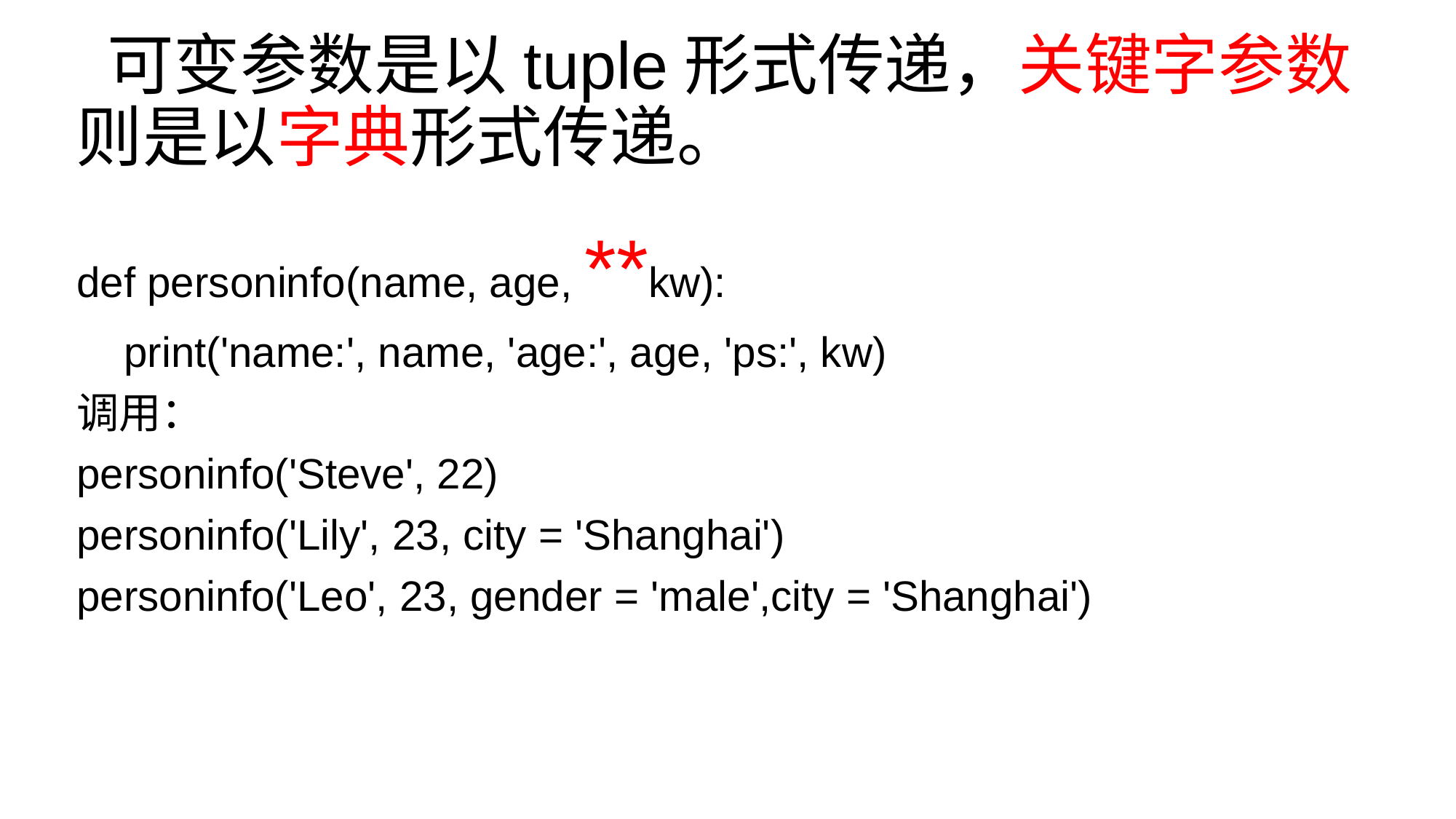

# 可变参数是以tuple形式传递，关键字参数则是以字典形式传递。
def personinfo(name, age, **kw):
    print('name:', name, 'age:', age, 'ps:', kw)
调用：
personinfo('Steve', 22)
personinfo('Lily', 23, city = 'Shanghai')
personinfo('Leo', 23, gender = 'male',city = 'Shanghai')